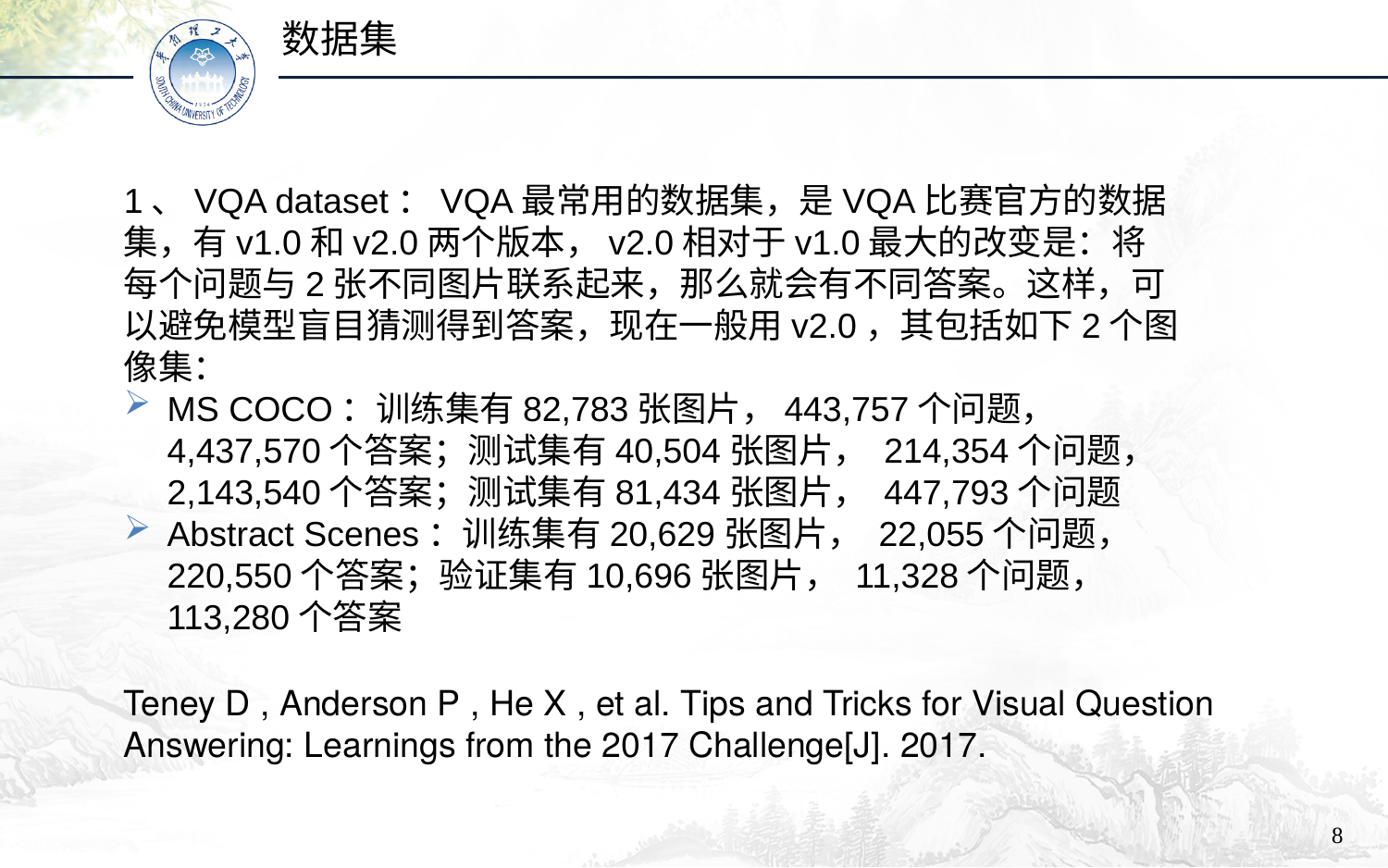

数据集
1、VQA dataset：VQA最常用的数据集，是VQA比赛官方的数据集，有v1.0和v2.0两个版本，v2.0相对于v1.0最大的改变是：将每个问题与2张不同图片联系起来，那么就会有不同答案。这样，可以避免模型盲目猜测得到答案，现在一般用v2.0，其包括如下2个图像集：
MS COCO：训练集有82,783张图片，443,757个问题， 4,437,570个答案；测试集有40,504张图片， 214,354个问题， 2,143,540个答案；测试集有81,434张图片， 447,793个问题
Abstract Scenes：训练集有20,629张图片， 22,055个问题， 220,550个答案；验证集有10,696张图片， 11,328个问题， 113,280个答案
Teney D , Anderson P , He X , et al. Tips and Tricks for Visual Question Answering: Learnings from the 2017 Challenge[J]. 2017.
8